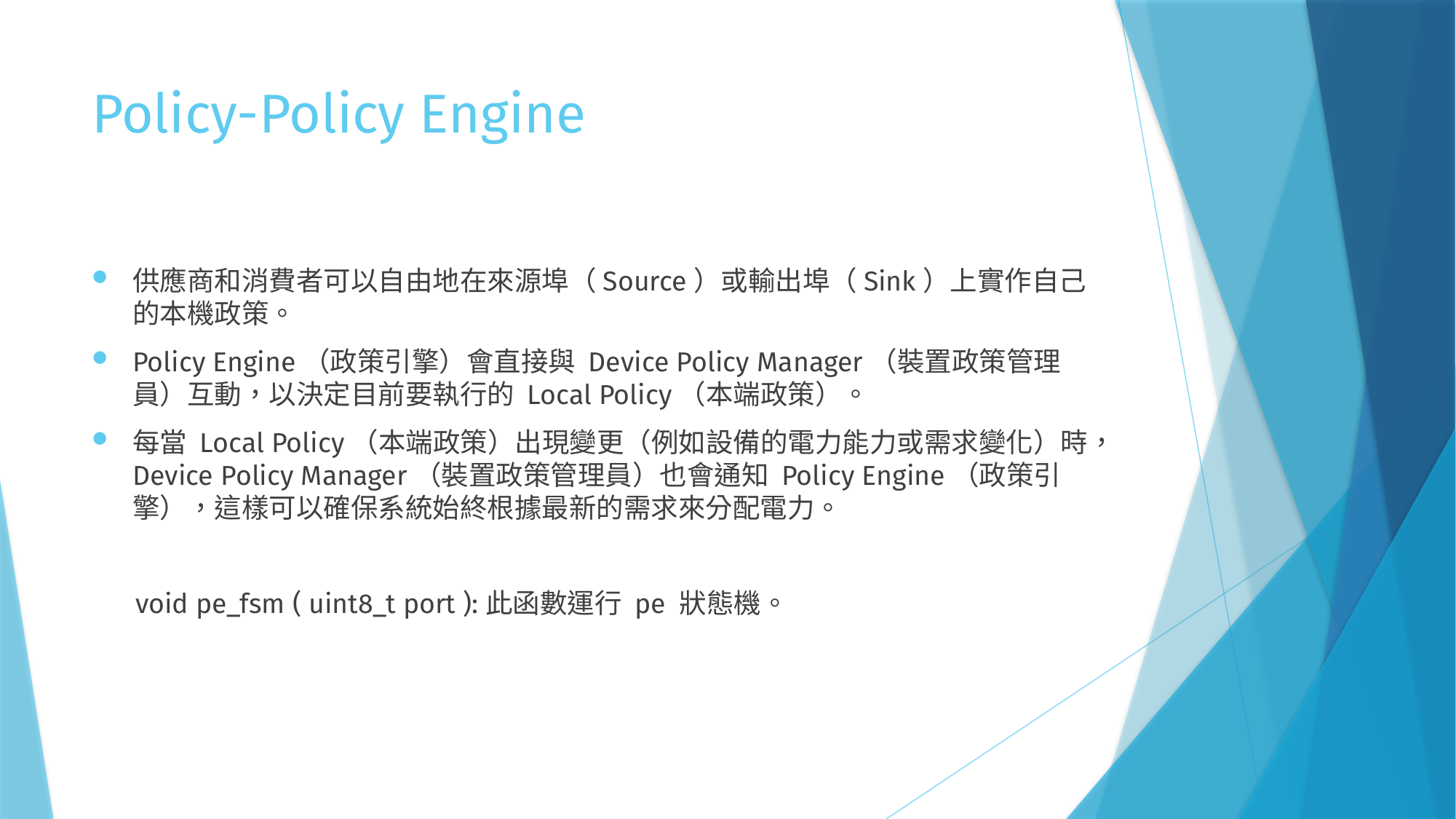

# Policy-Policy Engine
供應商和消費者可以自由地在來源埠（Source）或輸出埠（Sink）上實作自己的本機政策。
Policy Engine（政策引擎）會直接與 Device Policy Manager（裝置政策管理員）互動，以決定目前要執行的 Local Policy（本端政策）。
每當 Local Policy（本端政策）出現變更（例如設備的電力能力或需求變化）時，Device Policy Manager（裝置政策管理員）也會通知 Policy Engine（政策引擎），這樣可以確保系統始終根據最新的需求來分配電力。

      void pe_fsm ( uint8_t port ):此函數運行 pe 狀態機。